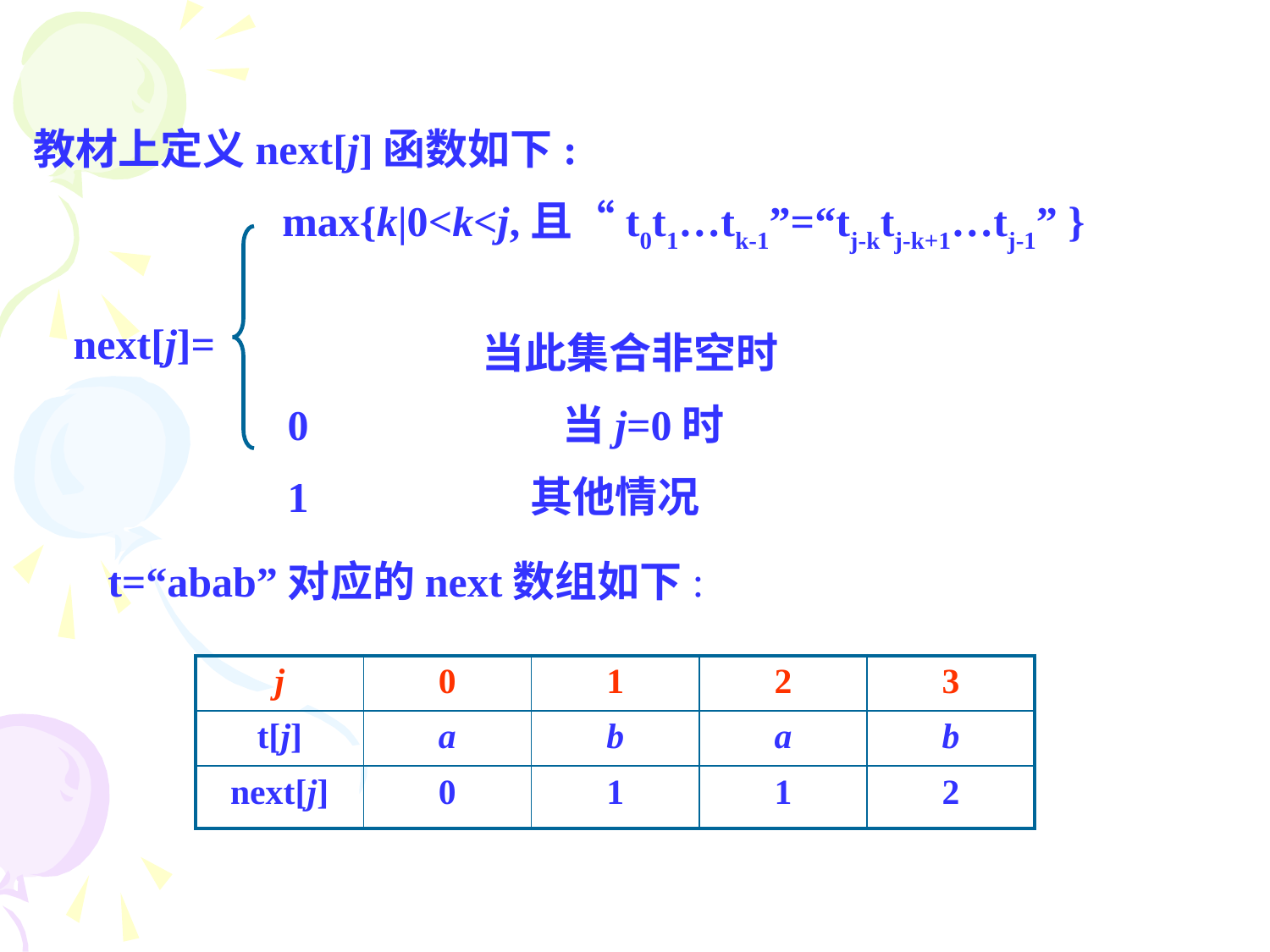

教材上定义next[j]函数如下:
          	           max{k|0<k<j,且“t0t1…tk-1”=“tj-ktj-k+1…tj-1” }
                                              当此集合非空时
                        0                       当j=0时
           	            1                    其他情况

next[j]=
t=“abab”对应的next数组如下:
| j | 0 | 1 | 2 | 3 |
| --- | --- | --- | --- | --- |
| t[j] | a | b | a | b |
| next[j] | 0 | 1 | 1 | 2 |